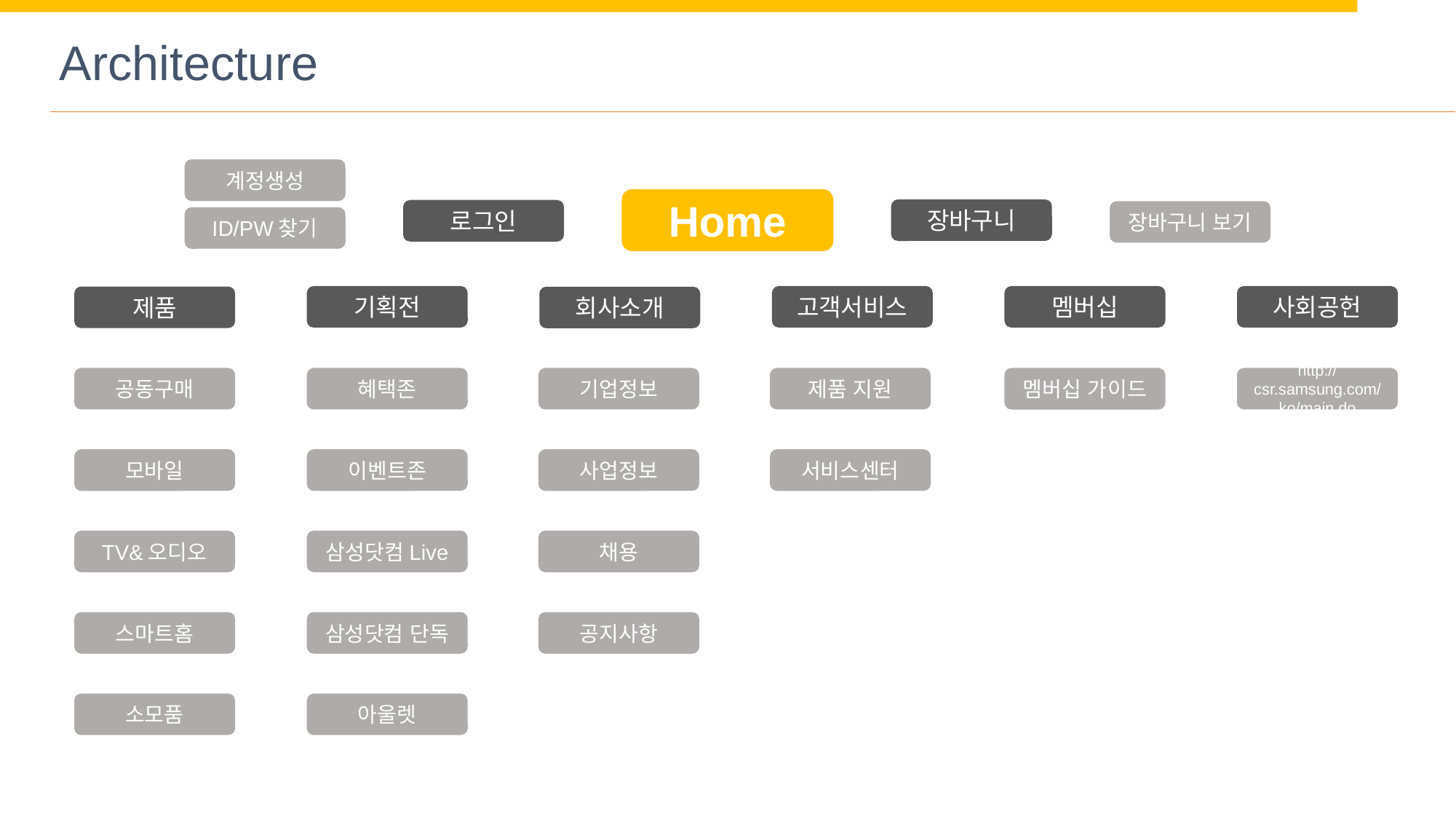

Architecture
계정생성
Home
장바구니
로그인
장바구니 보기
ID/PW찾기
기획전
고객서비스
멤버십
사회공헌
제품
회사소개
공동구매
혜택존
기업정보
제품 지원
http://csr.samsung.com/ko/main.do
멤버십 가이드
모바일
이벤트존
사업정보
서비스센터
TV&오디오
삼성닷컴Live
채용
스마트홈
삼성닷컴 단독
공지사항
소모품
아울렛